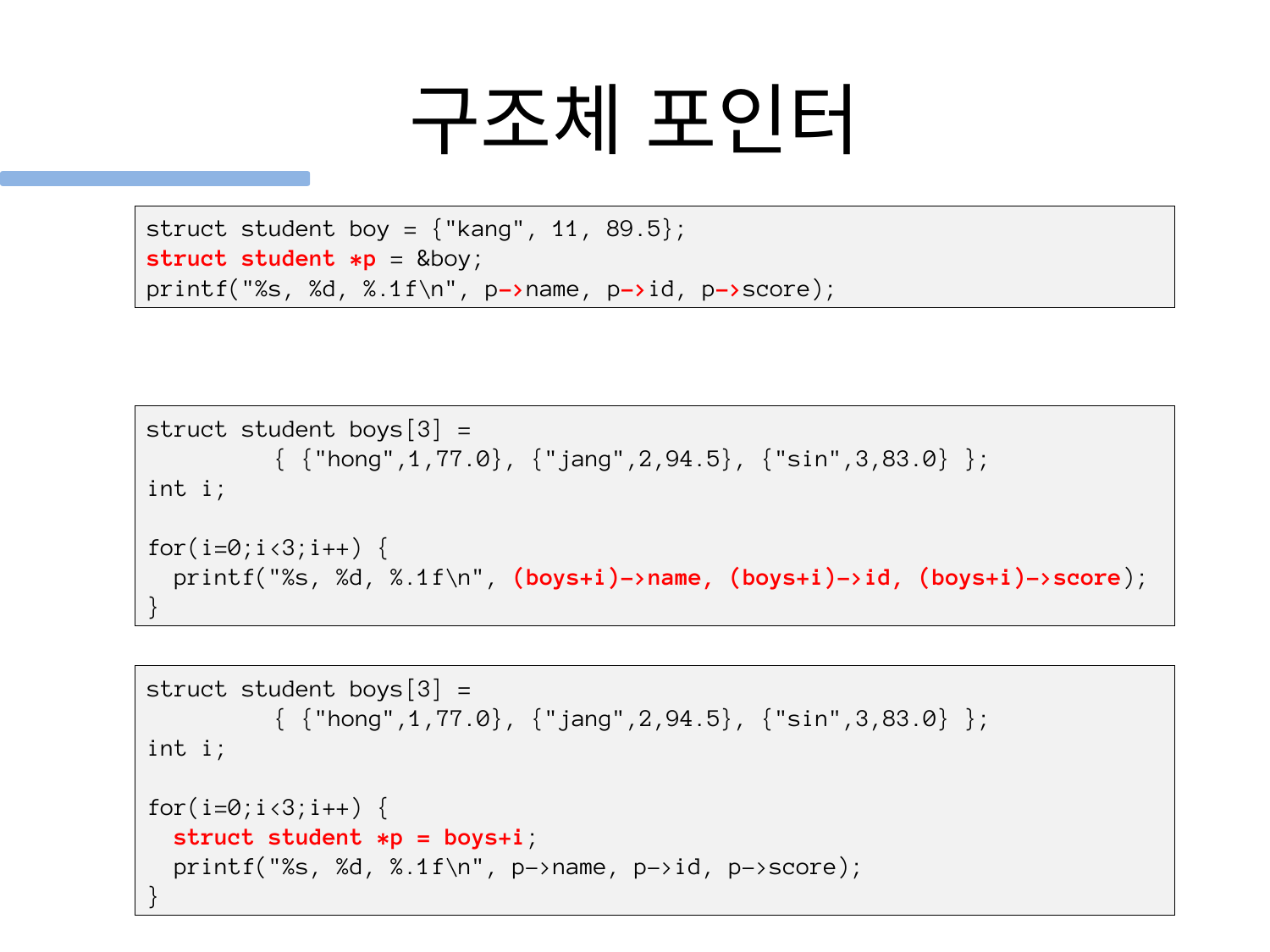

# 구조체 포인터

struct student boy = {"kang", 11, 89.5};
struct student *p = &boy;
printf("%s, %d, %.1f\n", p->name, p->id, p->score);
struct student boys[3] =
	{ {"hong",1,77.0}, {"jang",2,94.5}, {"sin",3,83.0} };
int i;

for(i=0;i<3;i++) {
  printf("%s, %d, %.1f\n", (boys+i)->name, (boys+i)->id, (boys+i)->score);
}
struct student boys[3] =
	{ {"hong",1,77.0}, {"jang",2,94.5}, {"sin",3,83.0} };
int i;

for(i=0;i<3;i++) {
  struct student *p = boys+i;
  printf("%s, %d, %.1f\n", p->name, p->id, p->score);
}